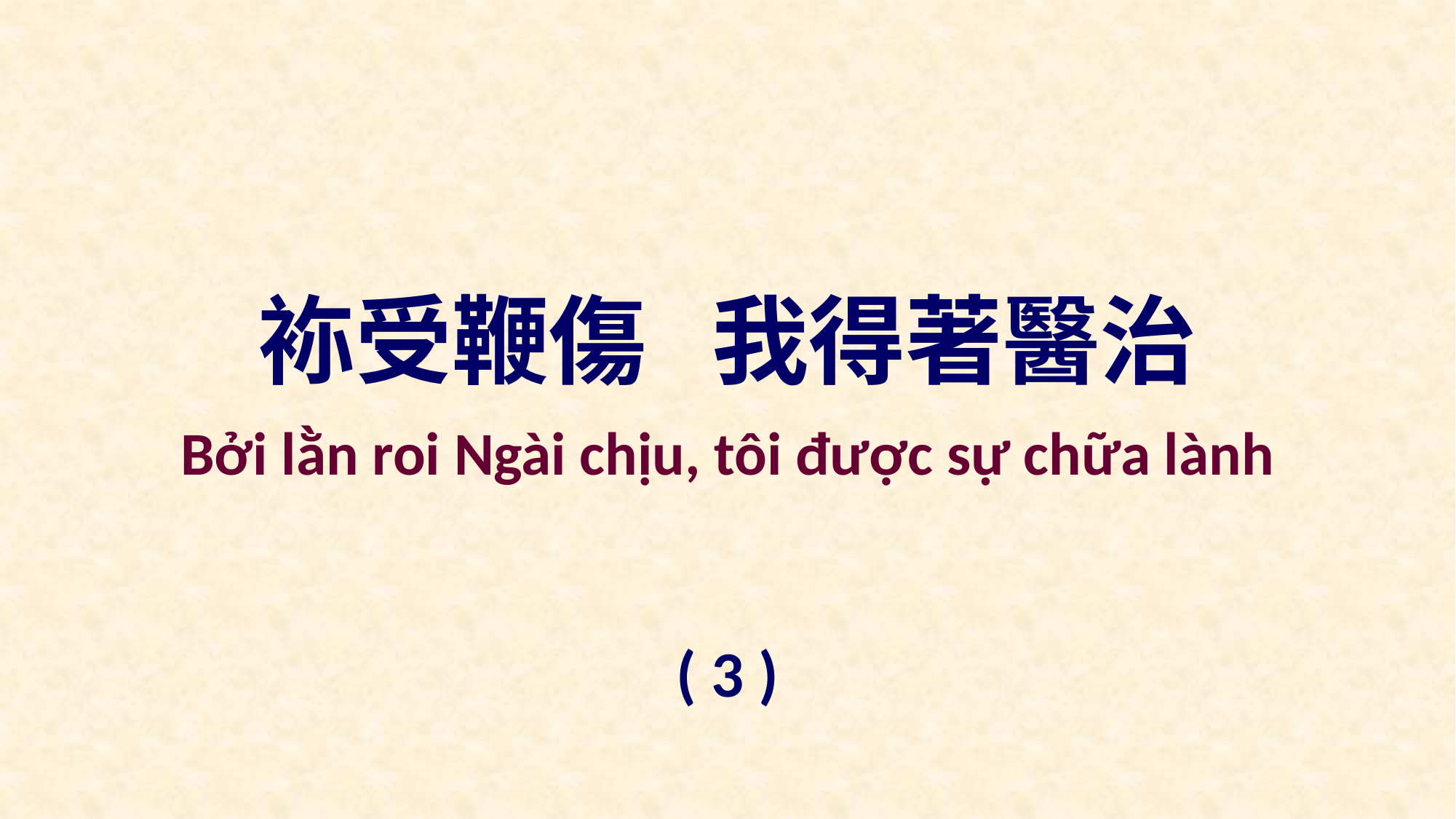

袮受鞭傷   我得著醫治
Bởi lằn roi Ngài chịu, tôi được sự chữa lành
( 3 )